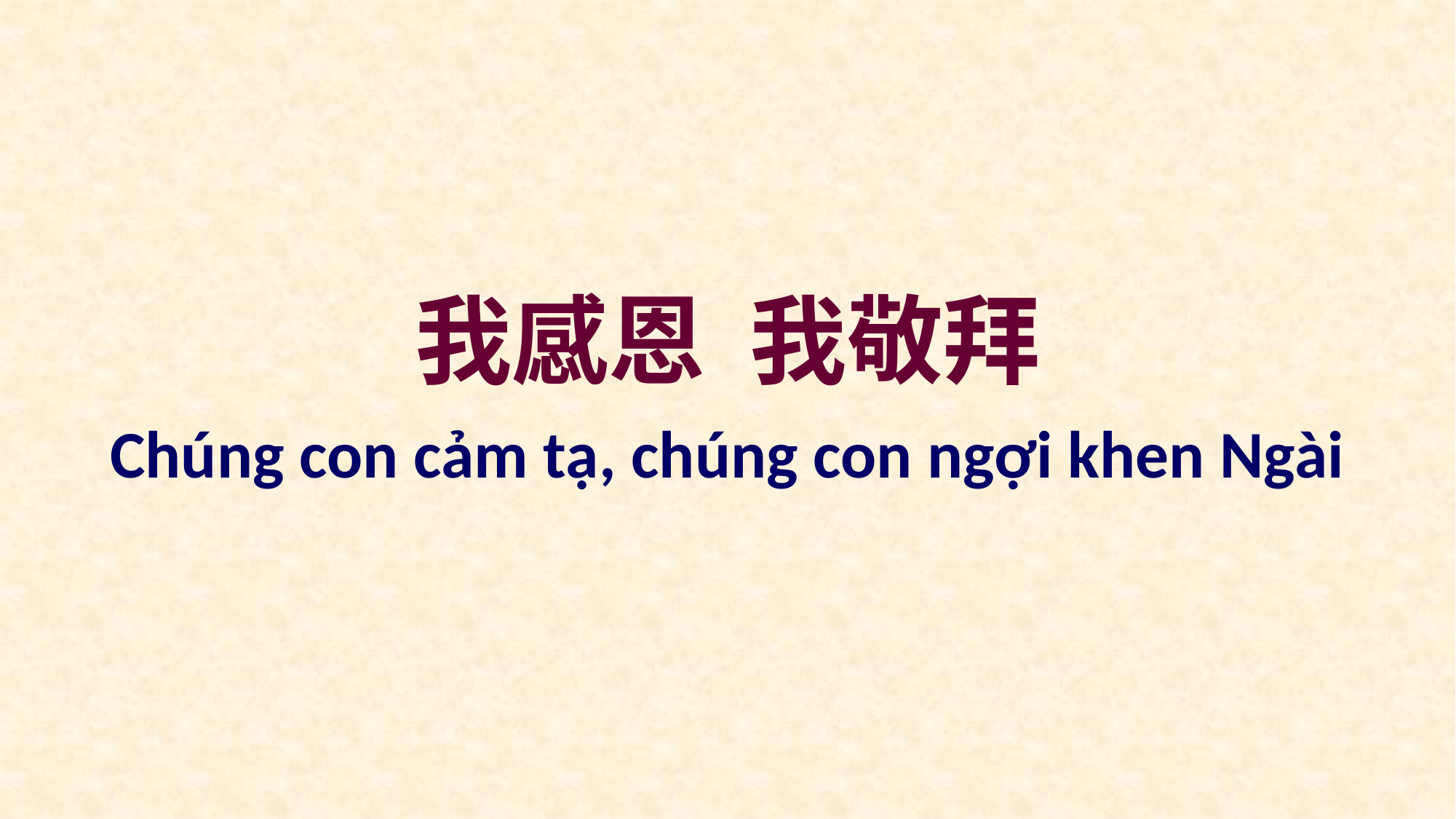

我感恩  我敬拜
Chúng con cảm tạ, chúng con ngợi khen Ngài